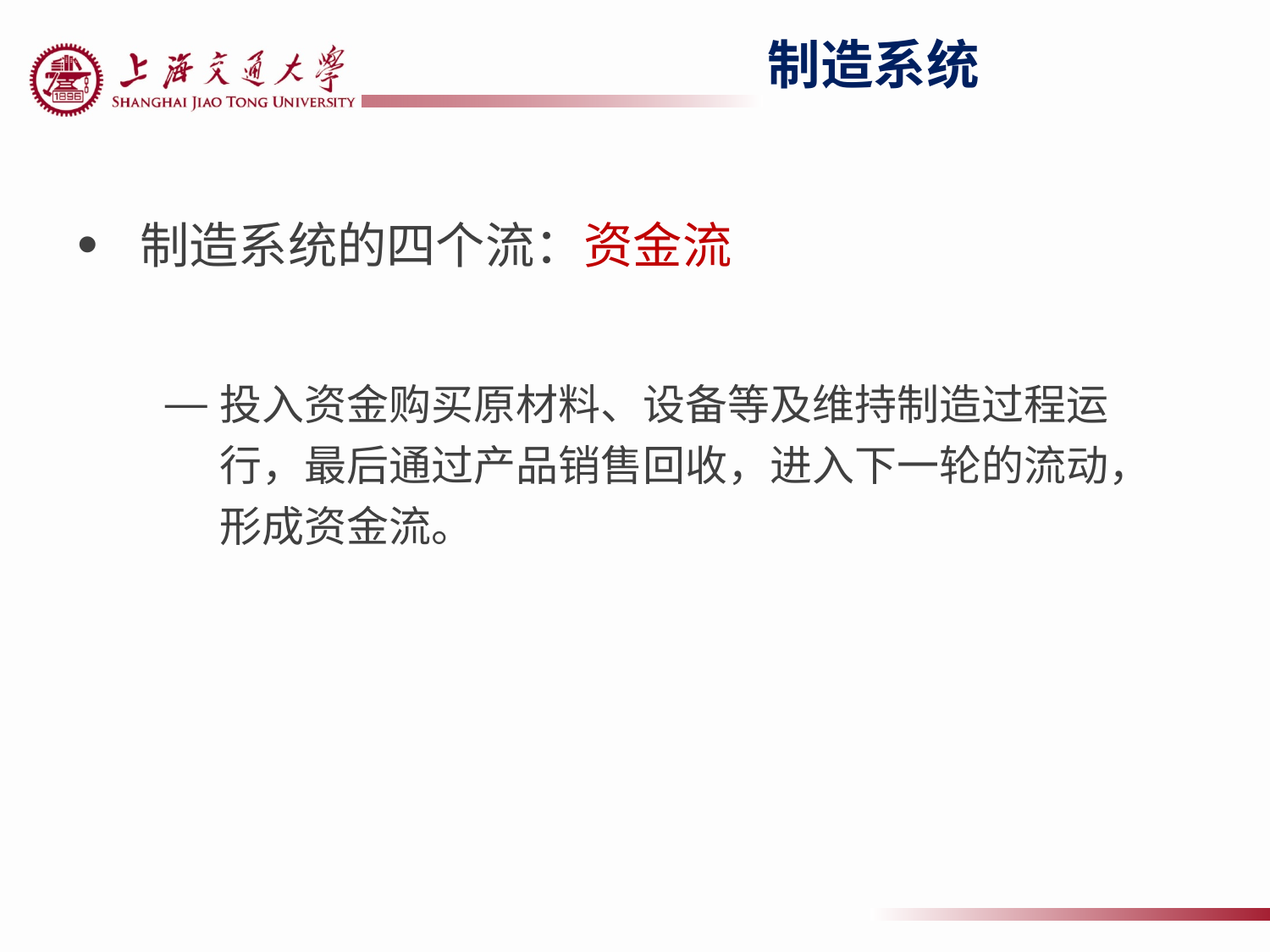

# 制造系统
制造系统的四个流：资金流

投入资金购买原材料、设备等及维持制造过程运行，最后通过产品销售回收，进入下一轮的流动，形成资金流。